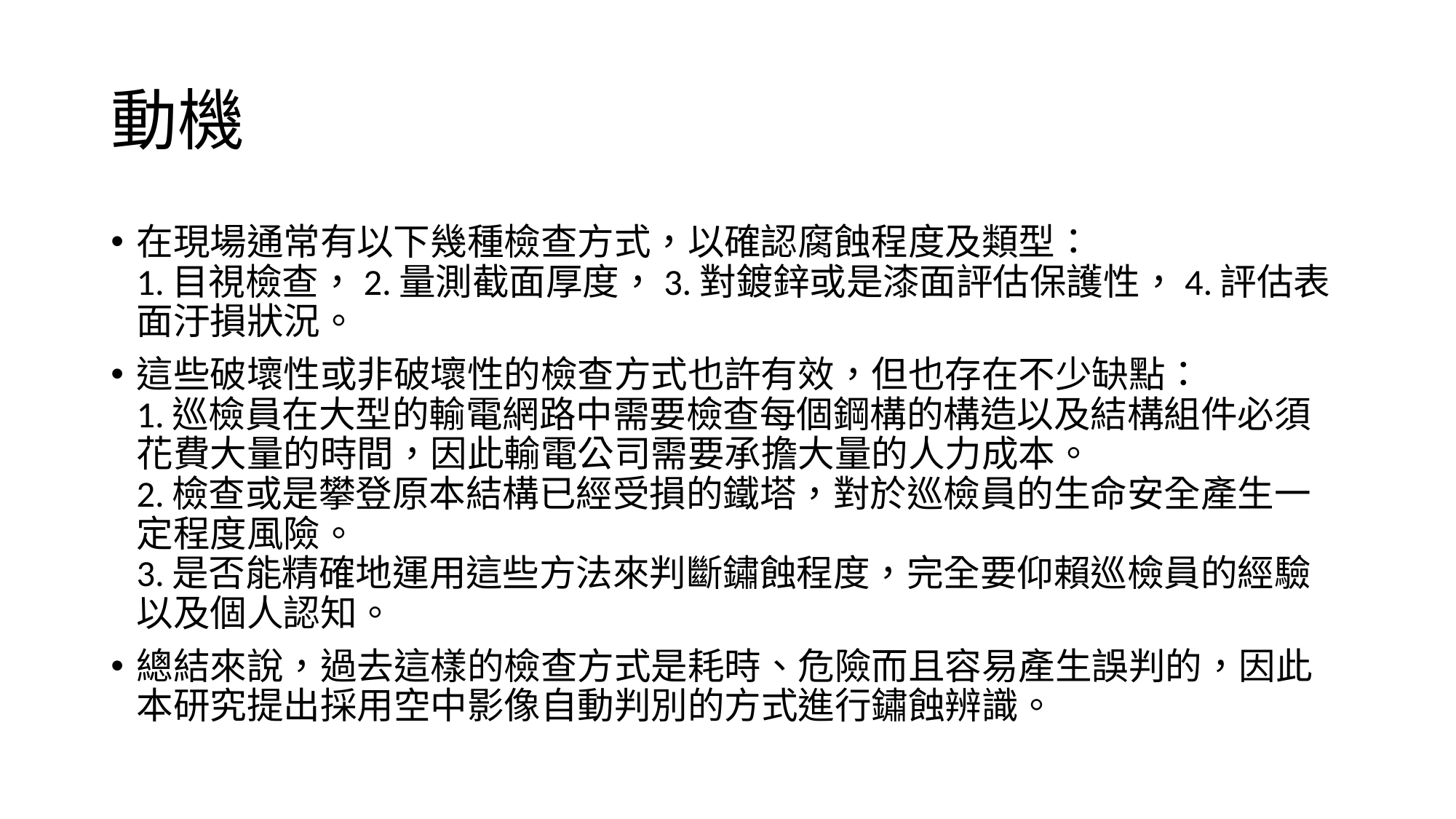

# 動機
在現場通常有以下幾種檢查方式，以確認腐蝕程度及類型：
1.目視檢查，2.量測截面厚度，3.對鍍鋅或是漆面評估保護性，4.評估表面汙損狀況。
這些破壞性或非破壞性的檢查方式也許有效，但也存在不少缺點：
1.巡檢員在大型的輸電網路中需要檢查每個鋼構的構造以及結構組件必須花費大量的時間，因此輸電公司需要承擔大量的人力成本。
2.檢查或是攀登原本結構已經受損的鐵塔，對於巡檢員的生命安全產生一定程度風險。
3.是否能精確地運用這些方法來判斷鏽蝕程度，完全要仰賴巡檢員的經驗以及個人認知。
總結來說，過去這樣的檢查方式是耗時、危險而且容易產生誤判的，因此本研究提出採用空中影像自動判別的方式進行鏽蝕辨識。